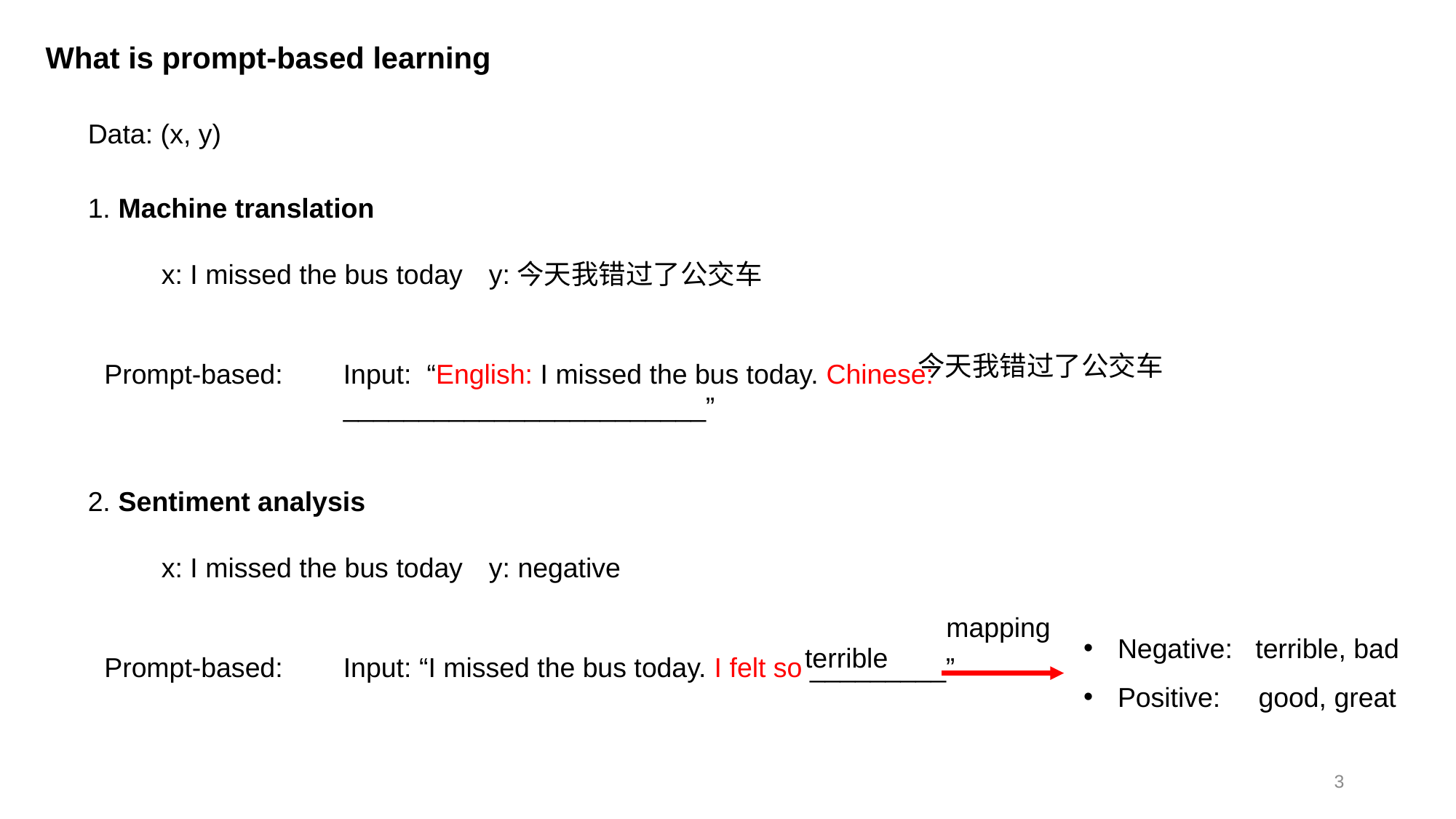

What is prompt-based learning
Data: (x, y)
1. Machine translation
x: I missed the bus today	y:今天我错过了公交车
今天我错过了公交车
Prompt-based:
Input:  “English: I missed the bus today. Chinese: ________________________”
2. Sentiment analysis
x: I missed the bus today	y: negative
mapping
Negative:   terrible, bad
Positive:     good, great
terrible
Prompt-based:
Input: “I missed the bus today. I felt so _________”
3